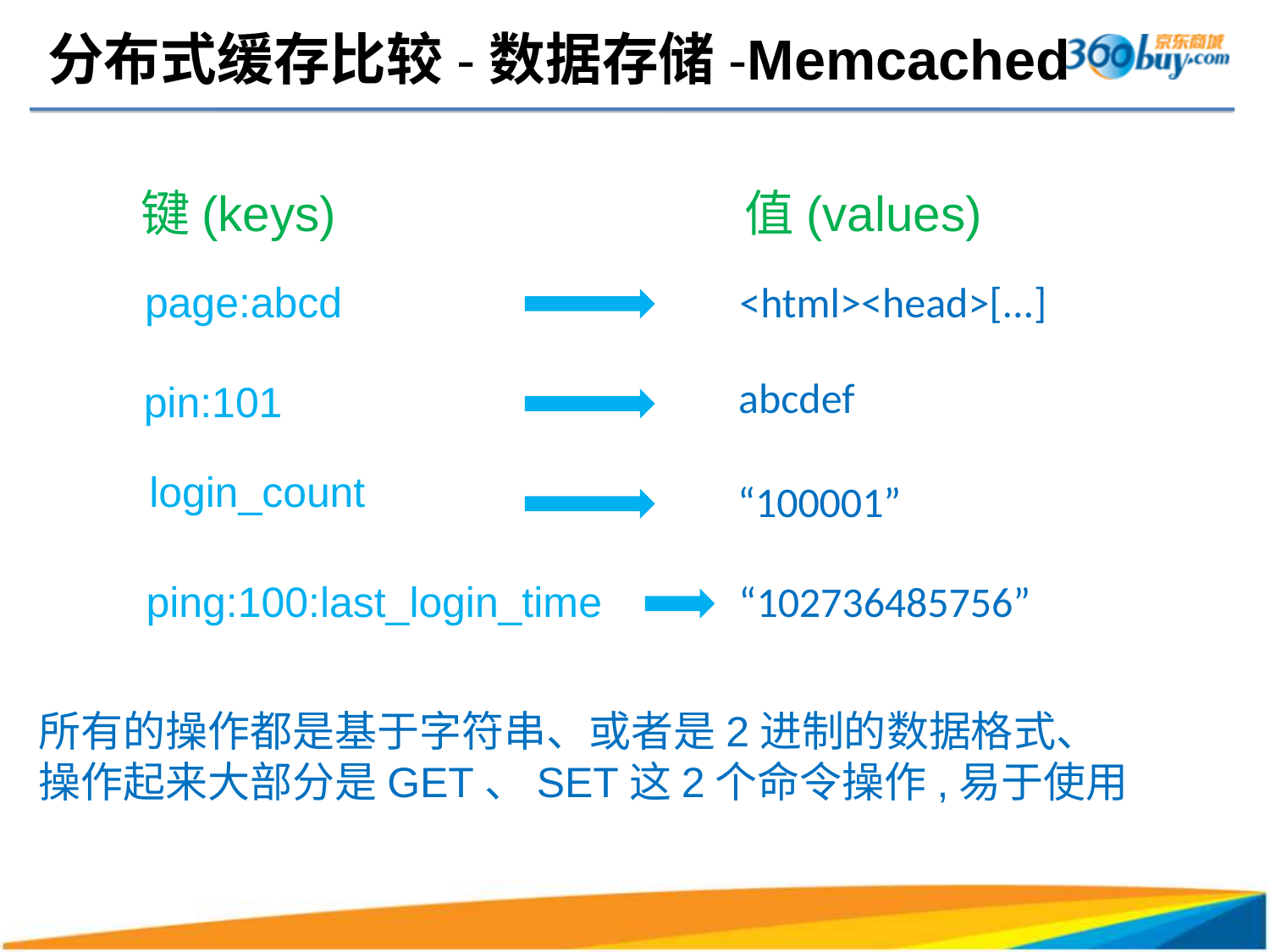

# 分布式缓存比较-数据存储-Memcached
键(keys)
值(values)
page:abcd
<html><head>[...]

abcdef
pin:101

login_count
“100001”

ping:100:last_login_time
“102736485756”

所有的操作都是基于字符串、或者是2进制的数据格式、
操作起来大部分是GET、SET这2个命令操作,易于使用